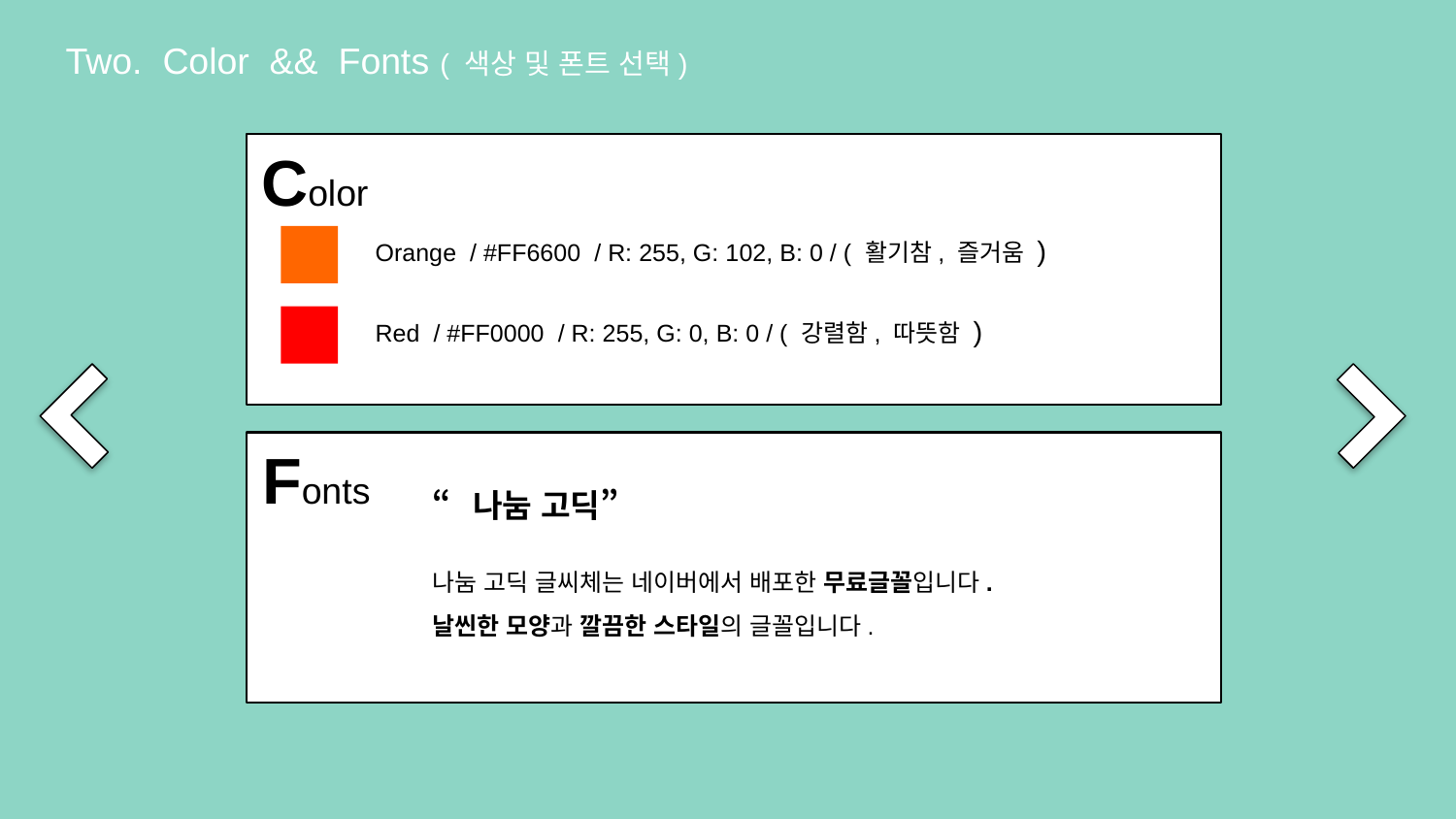

Two.  Color  &&  Fonts ( 색상 및 폰트 선택)

Color

Orange  / #FF6600  / R: 255, G: 102, B: 0 / ( 활기참, 즐거움 )

Red  / #FF0000  / R: 255, G: 0, B: 0 / ( 강렬함, 따뜻함 )

Fonts
“나눔 고딕”

나눔 고딕 글씨체는 네이버에서 배포한 무료글꼴입니다.
날씬한 모양과 깔끔한 스타일의 글꼴입니다.